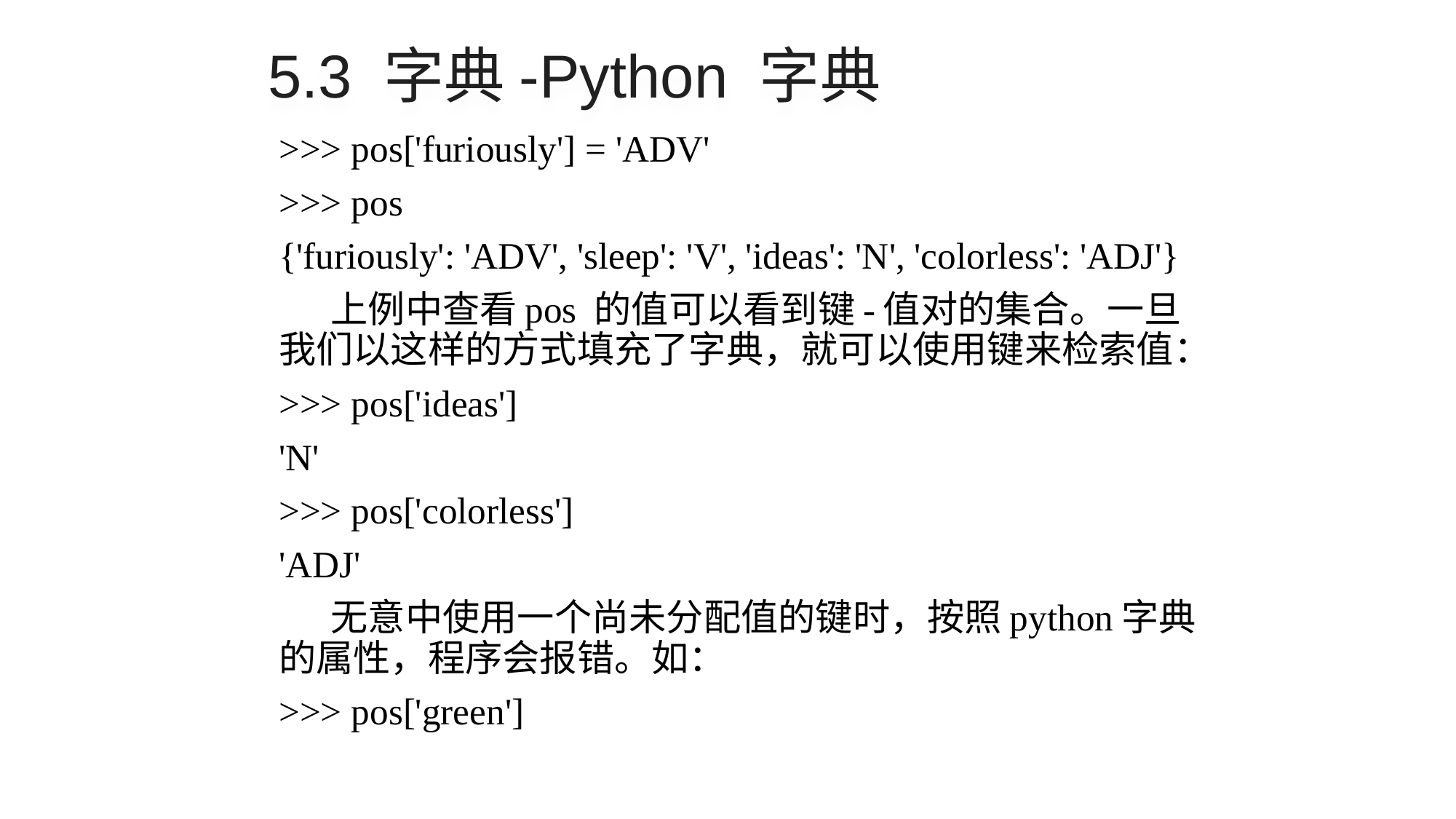

# 5.3 字典-Python 字典
>>> pos['furiously'] = 'ADV'
>>> pos
{'furiously': 'ADV', 'sleep': 'V', 'ideas': 'N', 'colorless': 'ADJ'}
上例中查看pos 的值可以看到键-值对的集合。一旦我们以这样的方式填充了字典，就可以使用键来检索值：
>>> pos['ideas']
'N'
>>> pos['colorless']
'ADJ'
无意中使用一个尚未分配值的键时，按照python字典的属性，程序会报错。如：
>>> pos['green']